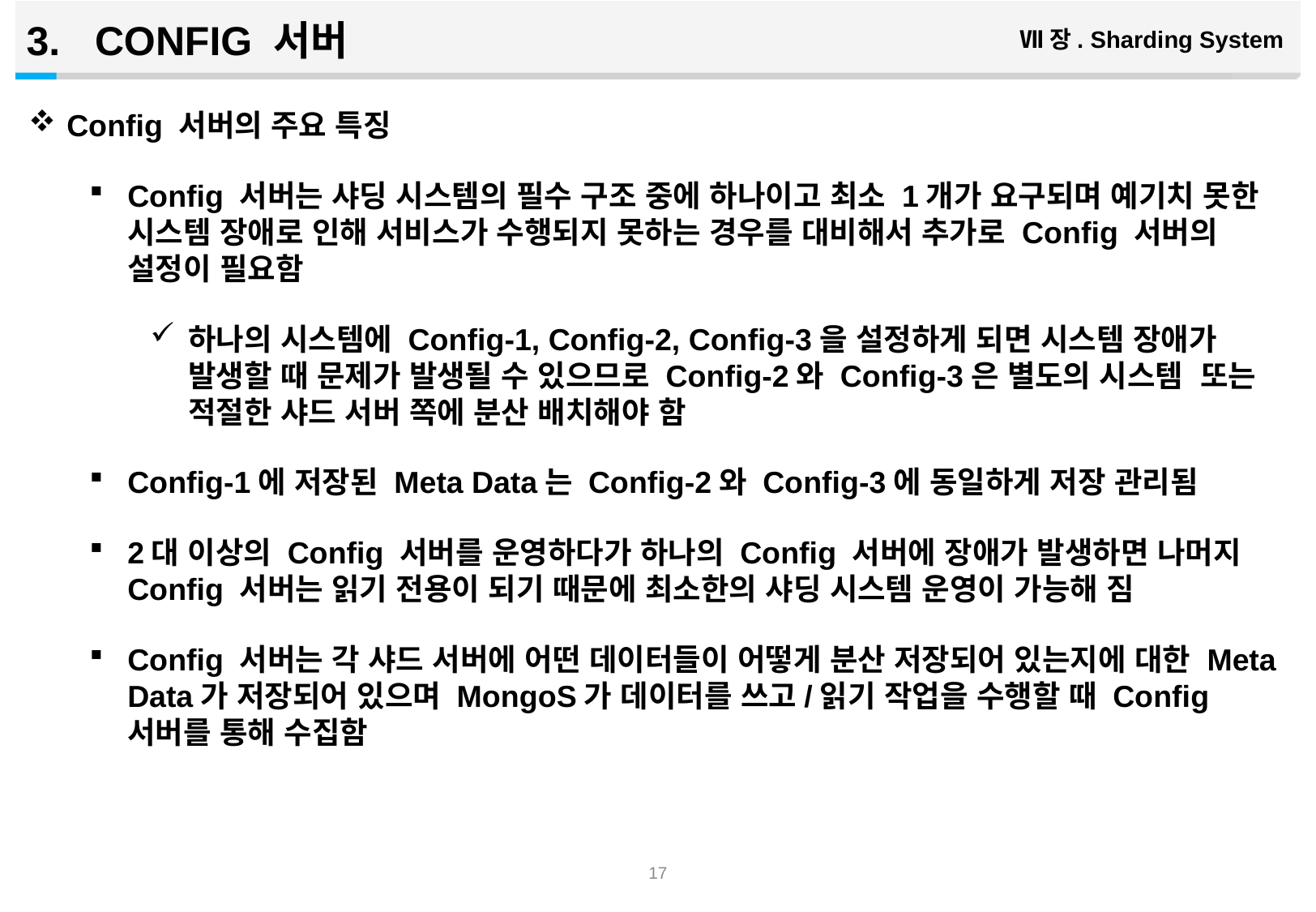

CONFIG 서버
Ⅶ장. Sharding System
Config 서버의 주요 특징
Config 서버는 샤딩 시스템의 필수 구조 중에 하나이고 최소 1개가 요구되며 예기치 못한 시스템 장애로 인해 서비스가 수행되지 못하는 경우를 대비해서 추가로 Config 서버의 설정이 필요함
하나의 시스템에 Config-1, Config-2, Config-3을 설정하게 되면 시스템 장애가 발생할 때 문제가 발생될 수 있으므로 Config-2와 Config-3은 별도의 시스템  또는 적절한 샤드 서버 쪽에 분산 배치해야 함
Config-1에 저장된 Meta Data는 Config-2와 Config-3에 동일하게 저장 관리됨
2대 이상의 Config 서버를 운영하다가 하나의 Config 서버에 장애가 발생하면 나머지 Config 서버는 읽기 전용이 되기 때문에 최소한의 샤딩 시스템 운영이 가능해 짐
Config 서버는 각 샤드 서버에 어떤 데이터들이 어떻게 분산 저장되어 있는지에 대한 Meta Data가 저장되어 있으며 MongoS가 데이터를 쓰고/읽기 작업을 수행할 때 Config 서버를 통해 수집함
17